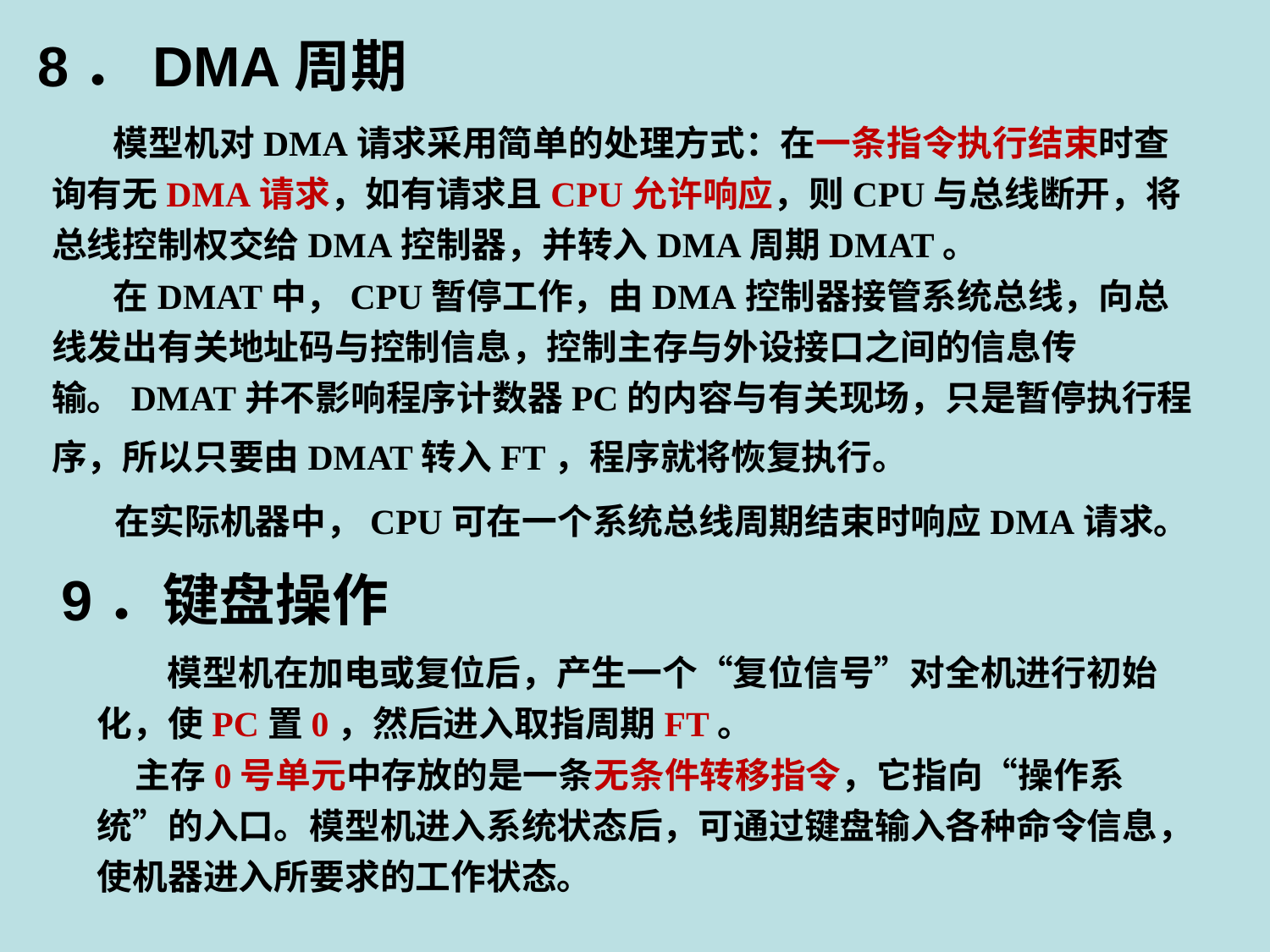

8．DMA周期
  模型机对DMA请求采用简单的处理方式：在一条指令执行结束时查询有无DMA请求，如有请求且CPU允许响应，则CPU与总线断开，将总线控制权交给DMA控制器，并转入DMA周期DMAT。
  在DMAT中，CPU暂停工作，由DMA控制器接管系统总线，向总线发出有关地址码与控制信息，控制主存与外设接口之间的信息传输。DMAT并不影响程序计数器PC的内容与有关现场，只是暂停执行程序，所以只要由DMAT转入FT，程序就将恢复执行。
    在实际机器中，CPU可在一个系统总线周期结束时响应DMA请求。
9．键盘操作
   模型机在加电或复位后，产生一个“复位信号”对全机进行初始化，使PC置0，然后进入取指周期FT。
主存0号单元中存放的是一条无条件转移指令，它指向“操作系统”的入口。模型机进入系统状态后，可通过键盘输入各种命令信息，使机器进入所要求的工作状态。